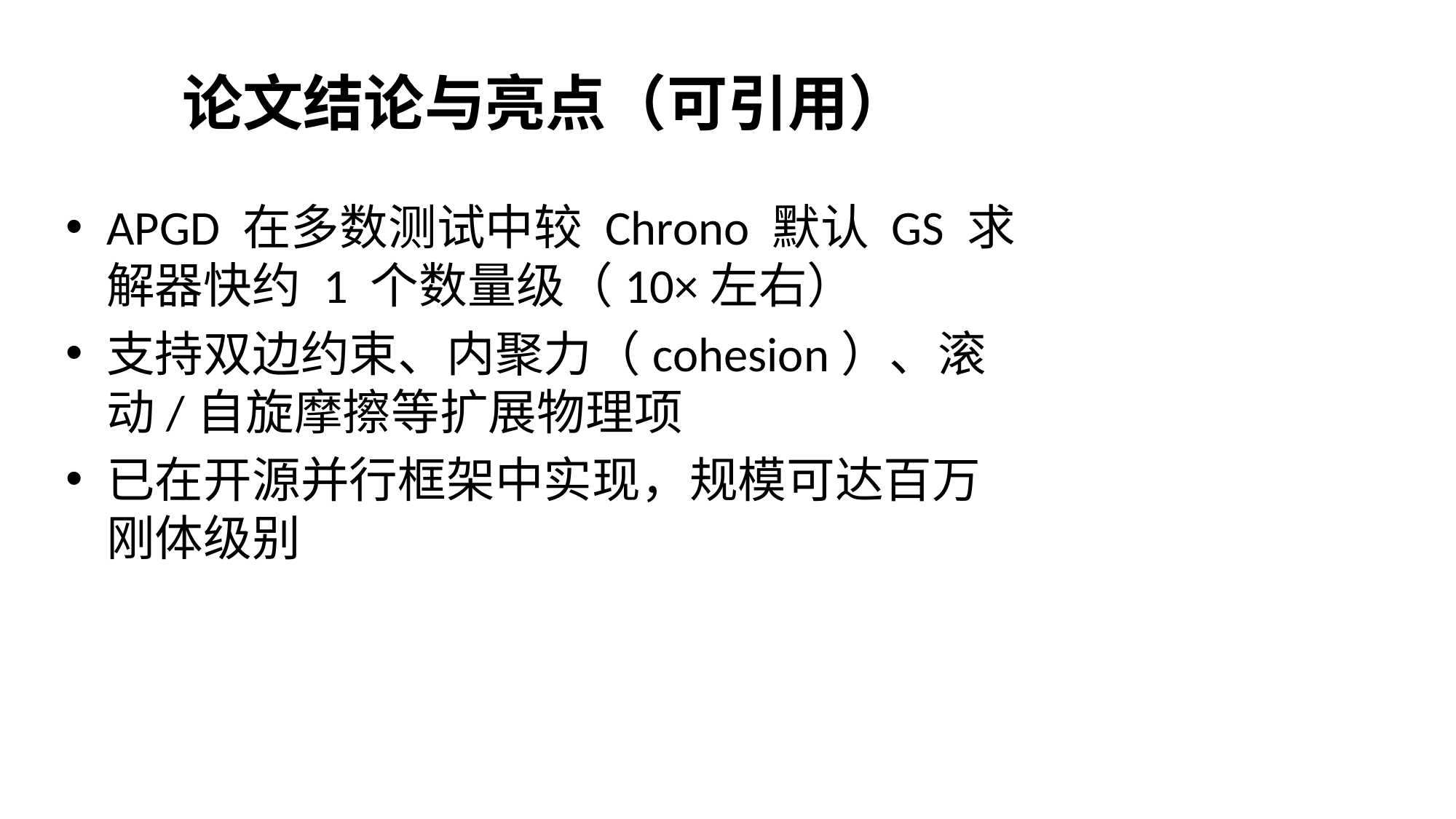

# 论文结论与亮点（可引用）
APGD 在多数测试中较 Chrono 默认 GS 求解器快约 1 个数量级（10×左右）
支持双边约束、内聚力（cohesion）、滚动/自旋摩擦等扩展物理项
已在开源并行框架中实现，规模可达百万刚体级别